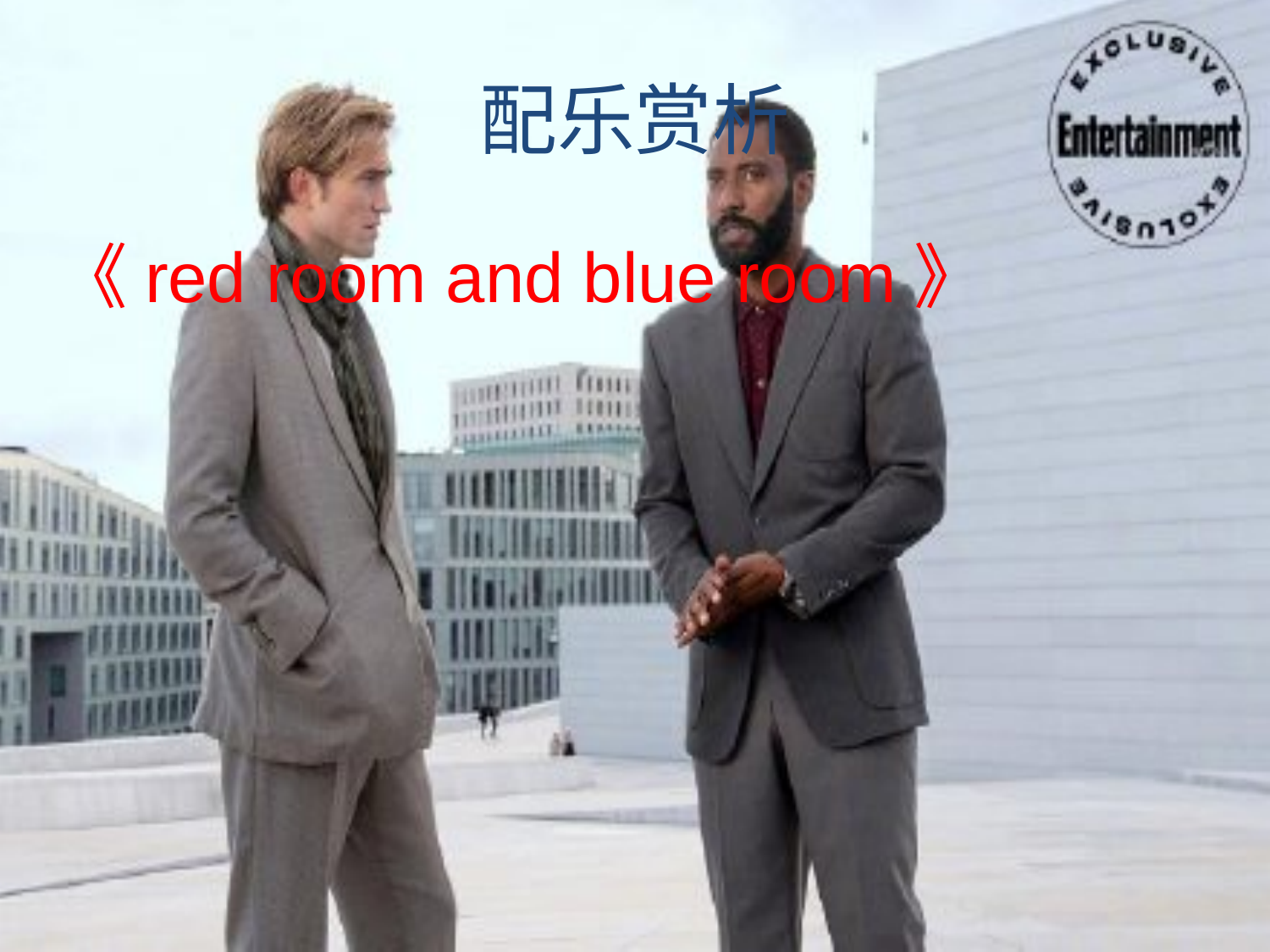

# 配乐赏析
《red room and blue room》

《retrieving the case 》